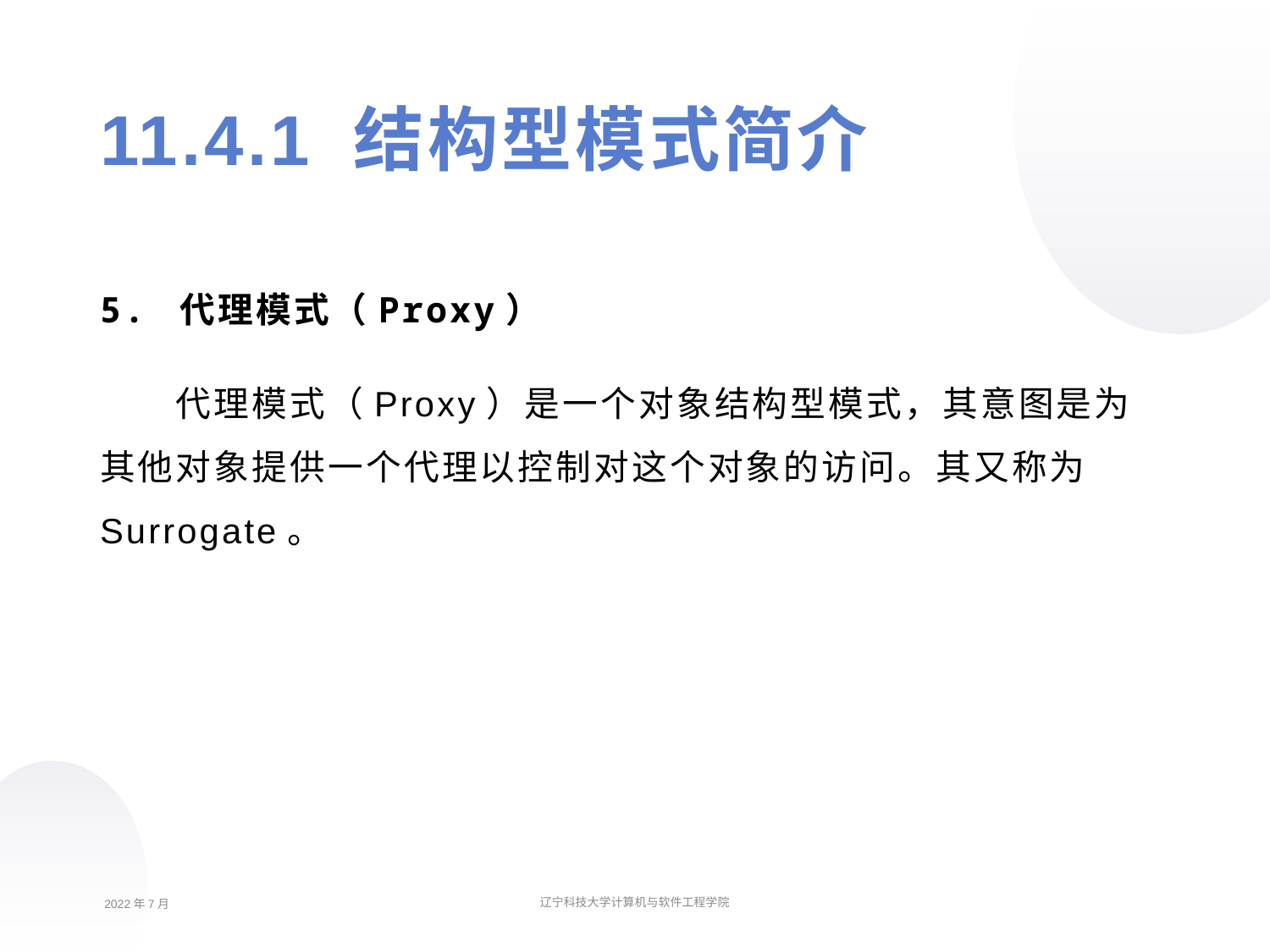

11.4.1 结构型模式简介
5. 代理模式（Proxy）
代理模式（Proxy）是一个对象结构型模式，其意图是为其他对象提供一个代理以控制对这个对象的访问。其又称为Surrogate。

2022年7月
辽宁科技大学计算机与软件工程学院
82